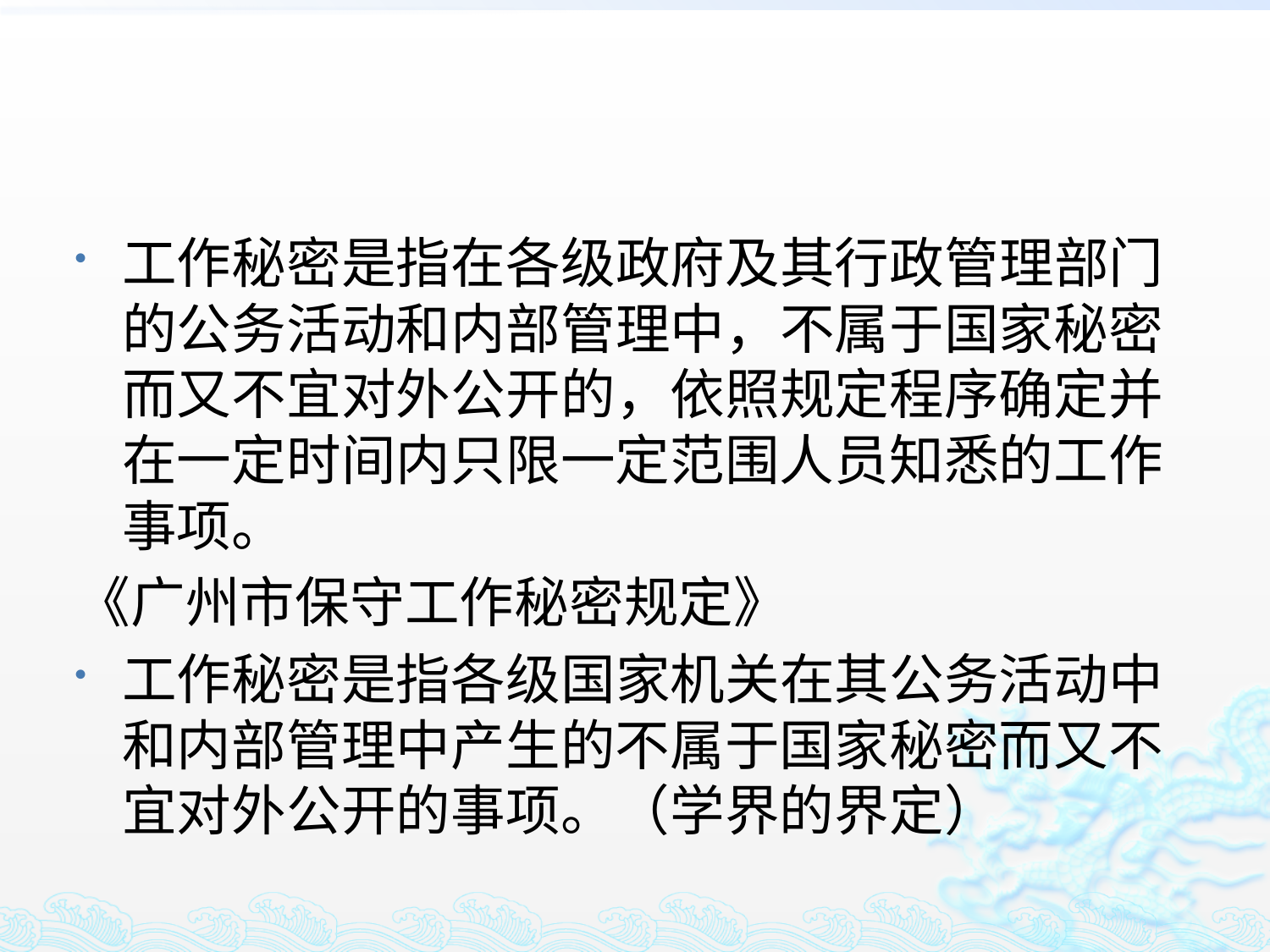

#
工作秘密是指在各级政府及其行政管理部门的公务活动和内部管理中，不属于国家秘密而又不宜对外公开的，依照规定程序确定并在一定时间内只限一定范围人员知悉的工作事项。
《广州市保守工作秘密规定》
工作秘密是指各级国家机关在其公务活动中和内部管理中产生的不属于国家秘密而又不宜对外公开的事项。（学界的界定）